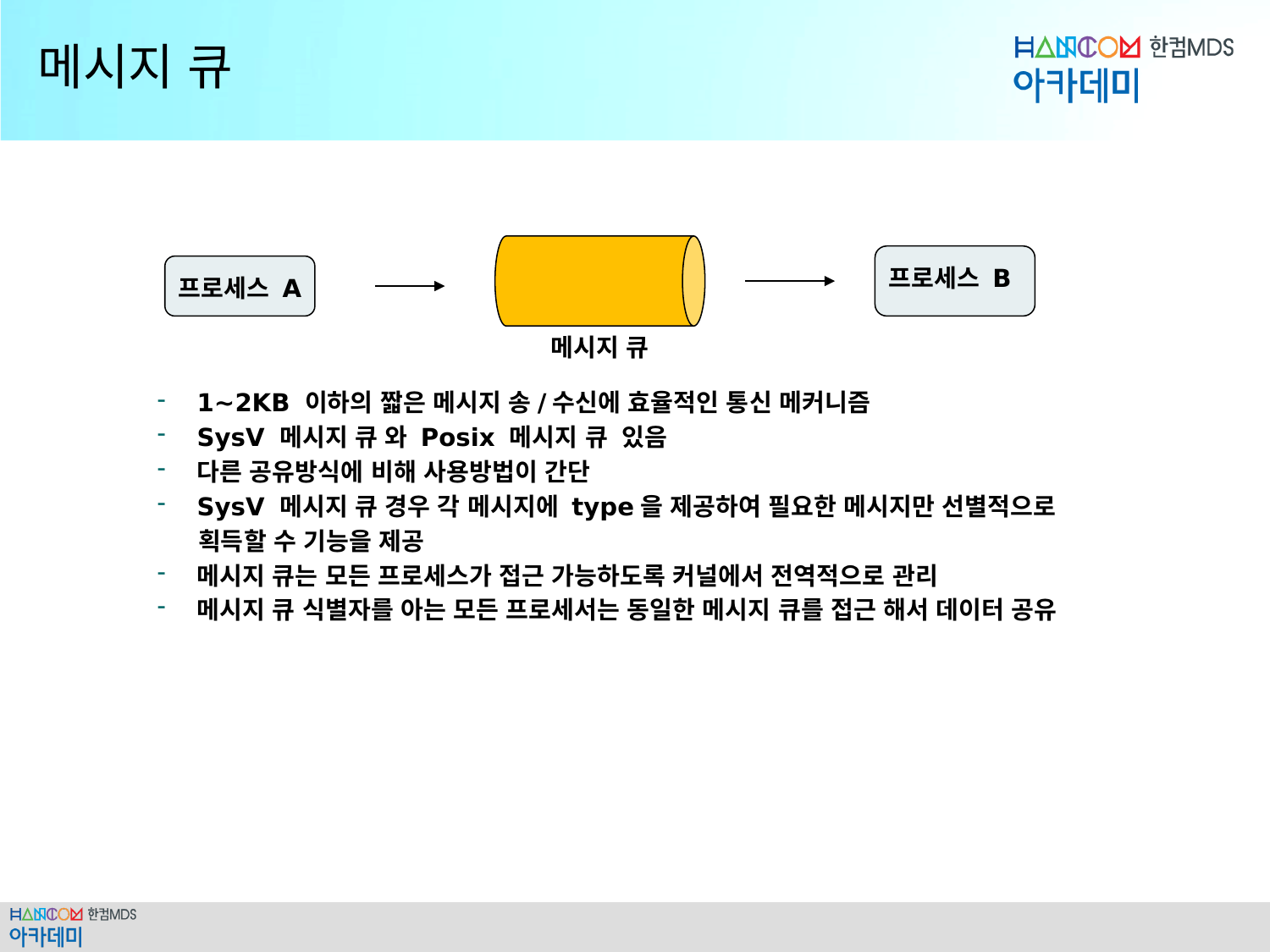

# 메시지 큐

프로세스 B
프로세스 A
메시지 큐
1~2KB 이하의 짧은 메시지 송/수신에 효율적인 통신 메커니즘
SysV 메시지 큐 와 Posix 메시지 큐  있음
다른 공유방식에 비해 사용방법이 간단
SysV 메시지 큐 경우 각 메시지에 type을 제공하여 필요한 메시지만 선별적으로
     획득할 수 기능을 제공
메시지 큐는 모든 프로세스가 접근 가능하도록 커널에서 전역적으로 관리
메시지 큐 식별자를 아는 모든 프로세서는 동일한 메시지 큐를 접근 해서 데이터 공유